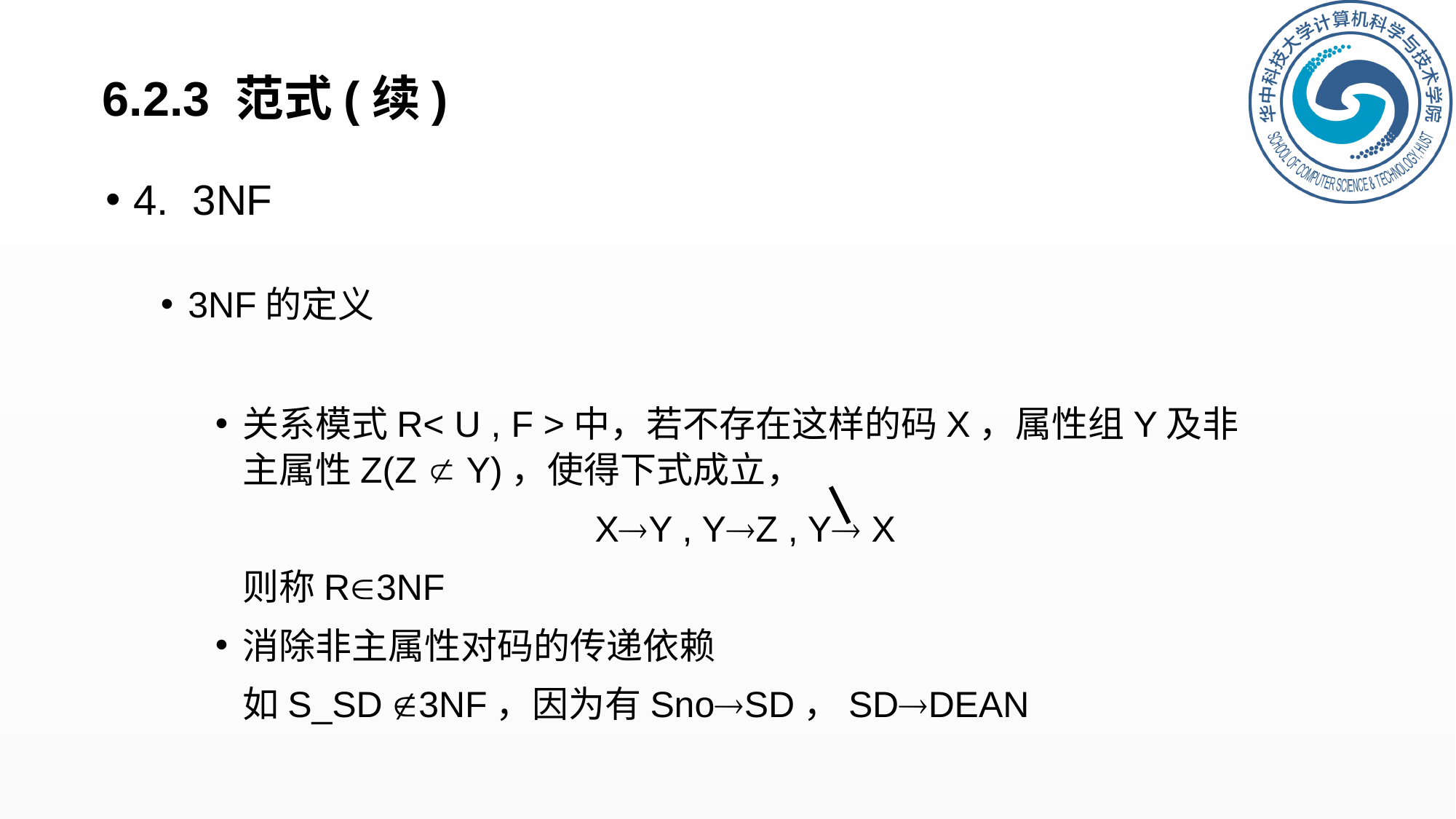

# 6.2.3 范式(续)
4.  3NF

3NF的定义

关系模式R< U , F >中，若不存在这样的码X，属性组Y及非主属性Z(Z ⊄ Y)，使得下式成立，
X→Y , Y→Z , Y→ X
	则称R∈3NF
消除非主属性对码的传递依赖
	如S_SD ∉3NF，因为有Sno→SD，SD→DEAN